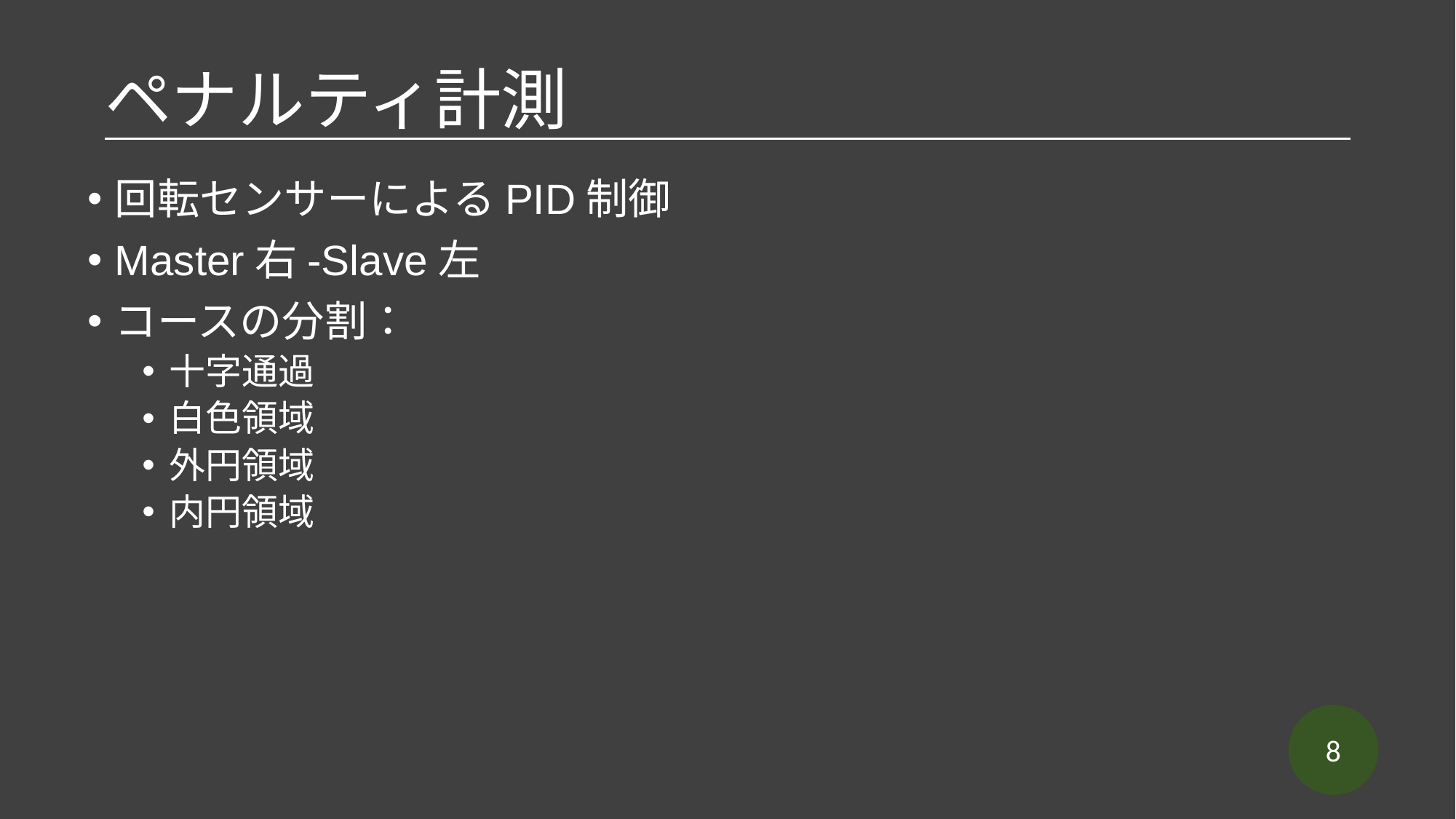

# ペナルティ計測
回転センサーによるPID制御
Master右-Slave左
コースの分割：
十字通過
白色領域
外円領域
内円領域

8